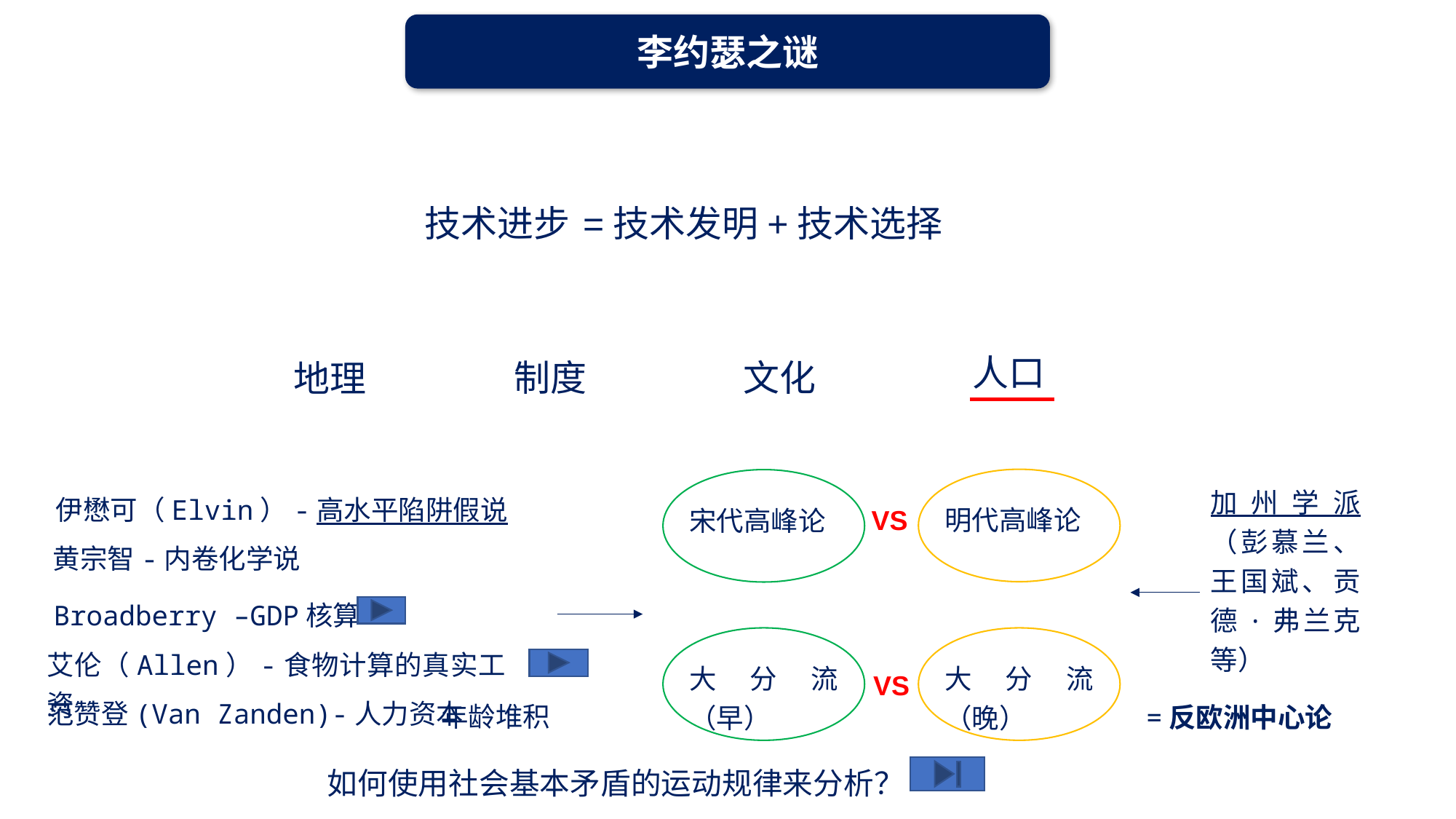

李约瑟之谜
技术进步
=技术发明+技术选择

人口
制度
文化
地理

加州学派（彭慕兰、王国斌、贡德·弗兰克等）
伊懋可（Elvin）-高水平陷阱假说
明代高峰论
宋代高峰论
VS
黄宗智-内卷化学说
Broadberry –GDP核算

艾伦（Allen）-食物计算的真实工资

大分流（早）
大分流（晚）
VS
范赞登(Van Zanden)-人力资本
年龄堆积
=反欧洲中心论
如何使用社会基本矛盾的运动规律来分析？